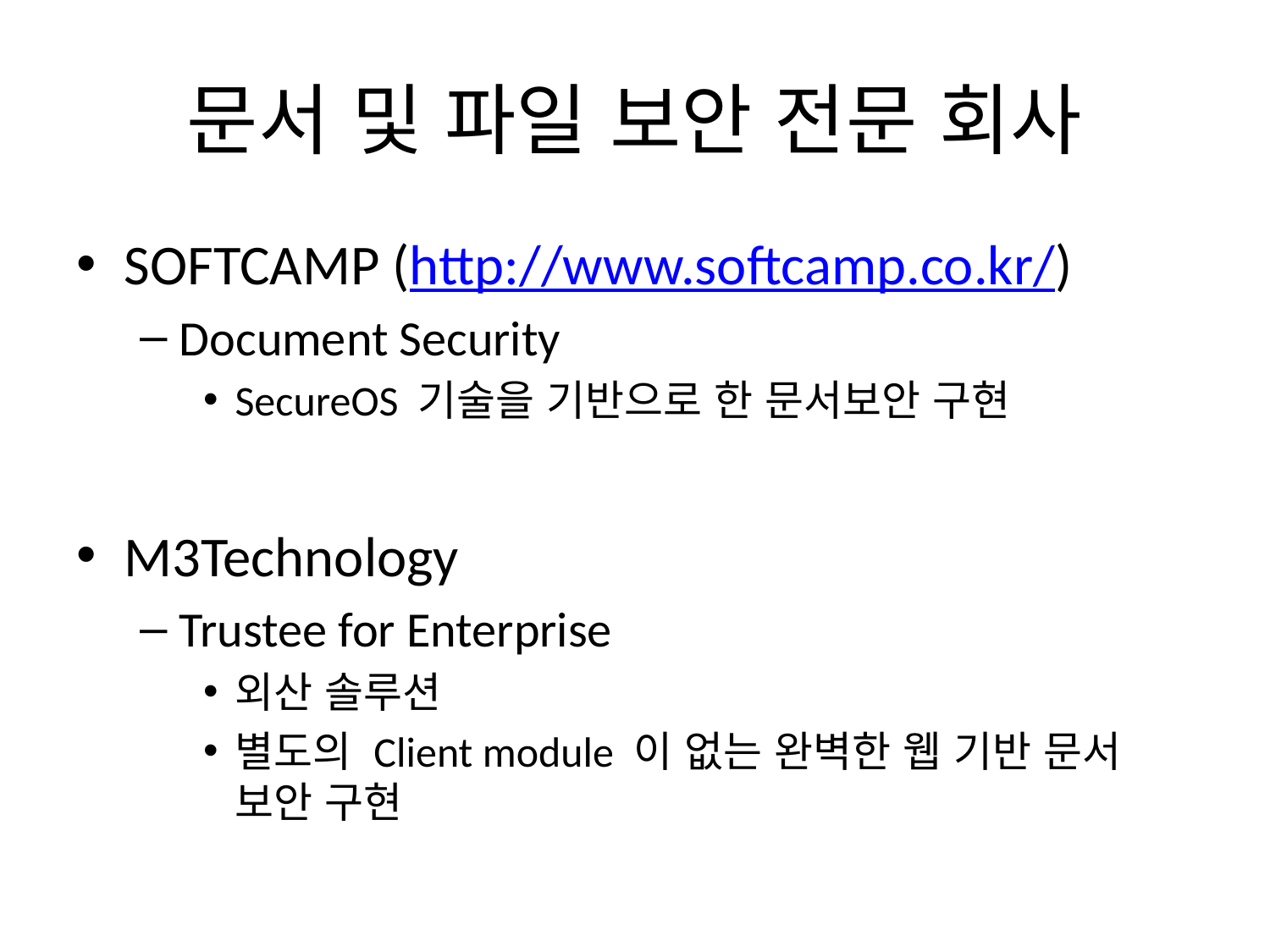

# 문서 및 파일 보안 전문 회사
SOFTCAMP (http://www.softcamp.co.kr/)
Document Security
SecureOS 기술을 기반으로 한 문서보안 구현

M3Technology
Trustee for Enterprise
외산 솔루션
별도의 Client module 이 없는 완벽한 웹 기반 문서 보안 구현